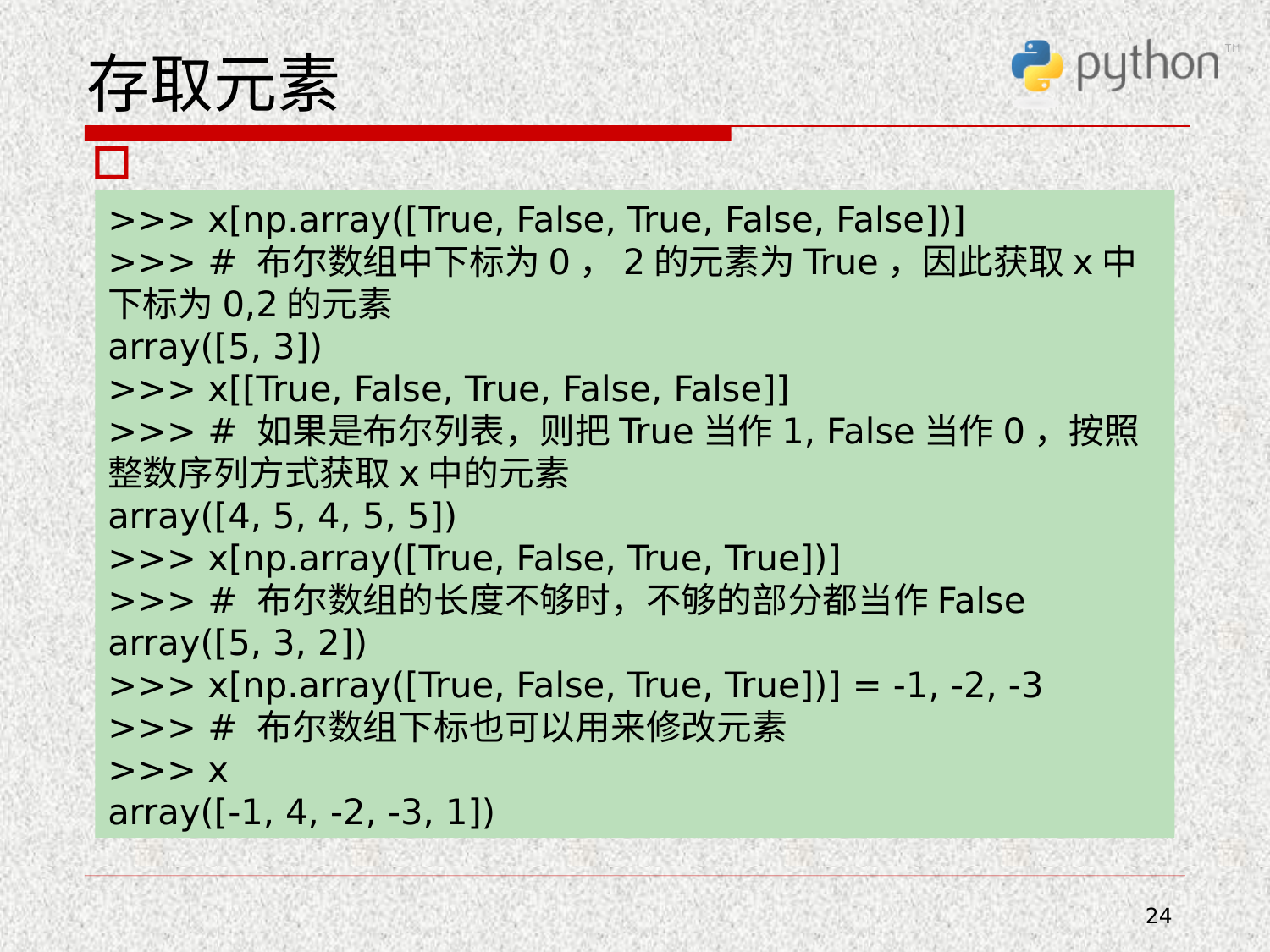

# 存取元素

>>> x[np.array([True, False, True, False, False])]
>>> # 布尔数组中下标为0，2的元素为True，因此获取x中下标为0,2的元素
array([5, 3])
>>> x[[True, False, True, False, False]]
>>> # 如果是布尔列表，则把True当作1, False当作0，按照整数序列方式获取x中的元素
array([4, 5, 4, 5, 5])
>>> x[np.array([True, False, True, True])]
>>> # 布尔数组的长度不够时，不够的部分都当作False
array([5, 3, 2])
>>> x[np.array([True, False, True, True])] = -1, -2, -3
>>> # 布尔数组下标也可以用来修改元素
>>> x
array([-1, 4, -2, -3, 1])
24